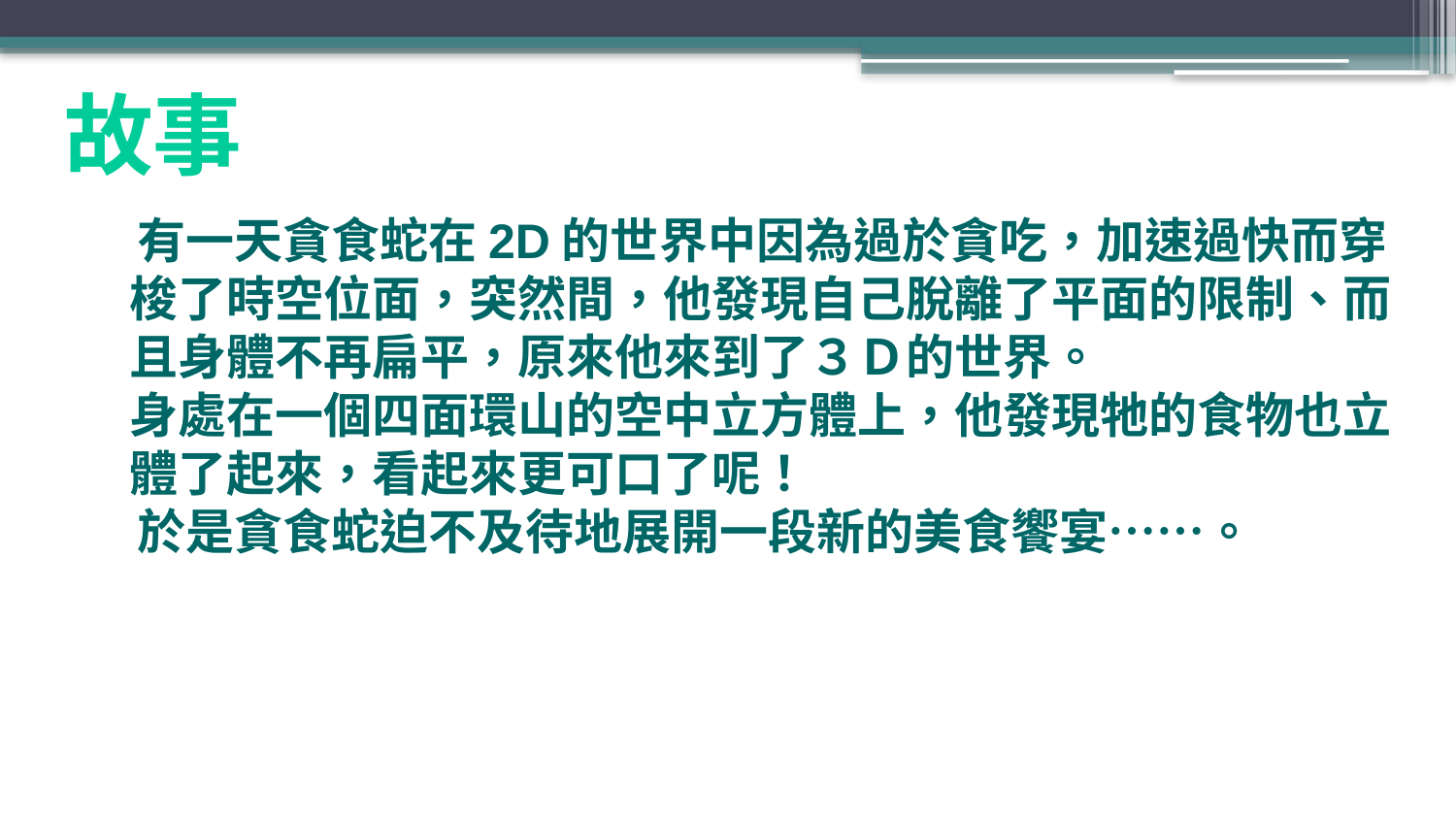

# 故事
　有一天貪食蛇在2D的世界中因為過於貪吃，加速過快而穿梭了時空位面，突然間，他發現自己脫離了平面的限制、而且身體不再扁平，原來他來到了３Ｄ的世界。
	身處在一個四面環山的空中立方體上，他發現牠的食物也立體了起來，看起來更可口了呢！
　於是貪食蛇迫不及待地展開一段新的美食饗宴……。